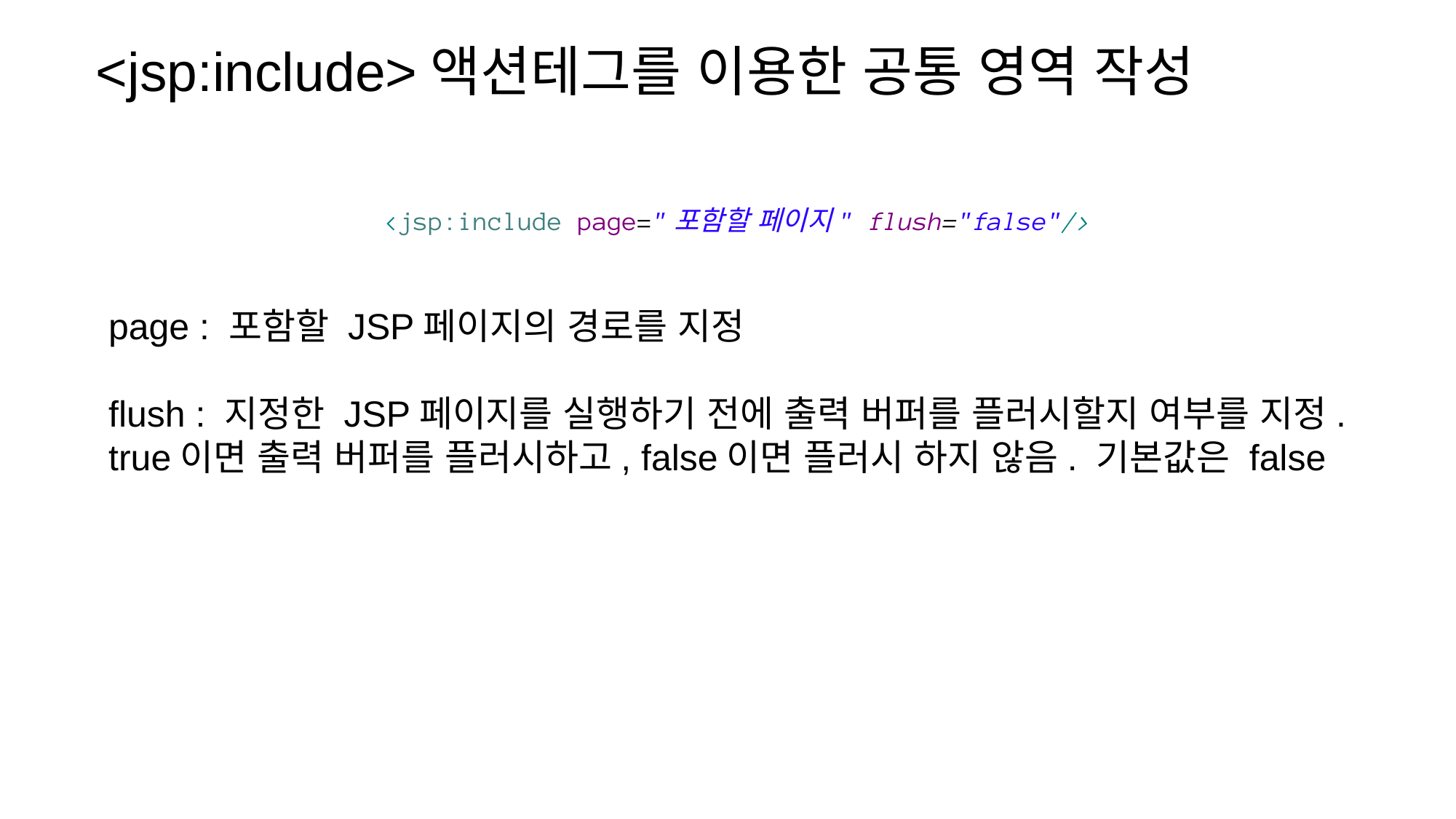

<jsp:include>액션테그를 이용한 공통 영역 작성
<jsp:include page="포함할 페이지" flush="false"/>
page : 포함할 JSP페이지의 경로를 지정

flush : 지정한 JSP페이지를 실행하기 전에 출력 버퍼를 플러시할지 여부를 지정.
true이면 출력 버퍼를 플러시하고, false이면 플러시 하지 않음. 기본값은 false